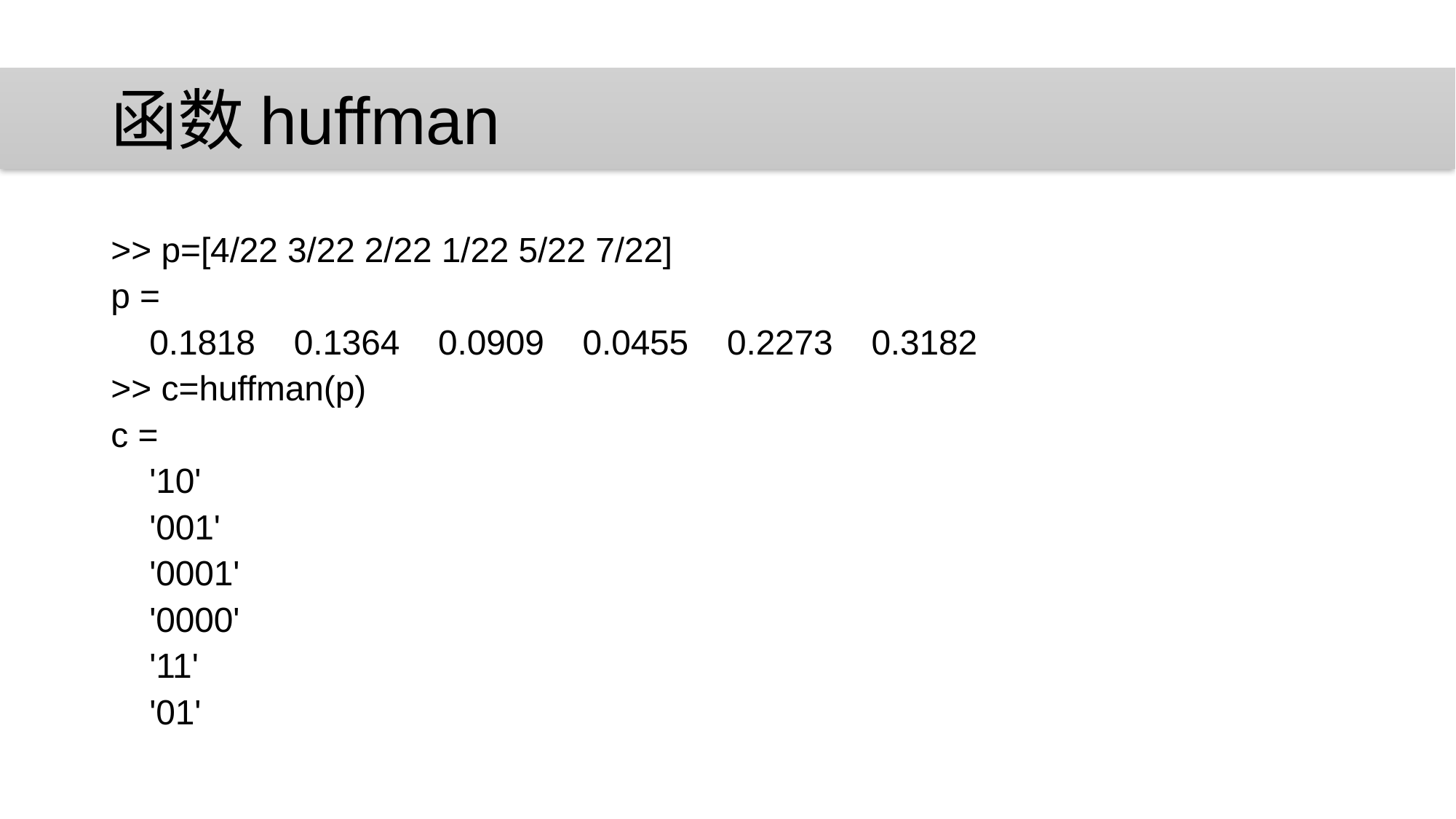

# 函数huffman

>> p=[4/22 3/22 2/22 1/22 5/22 7/22]
p =
    0.1818    0.1364    0.0909    0.0455    0.2273    0.3182
>> c=huffman(p)
c =
    '10'
    '001'
    '0001'
    '0000'
    '11'
    '01'